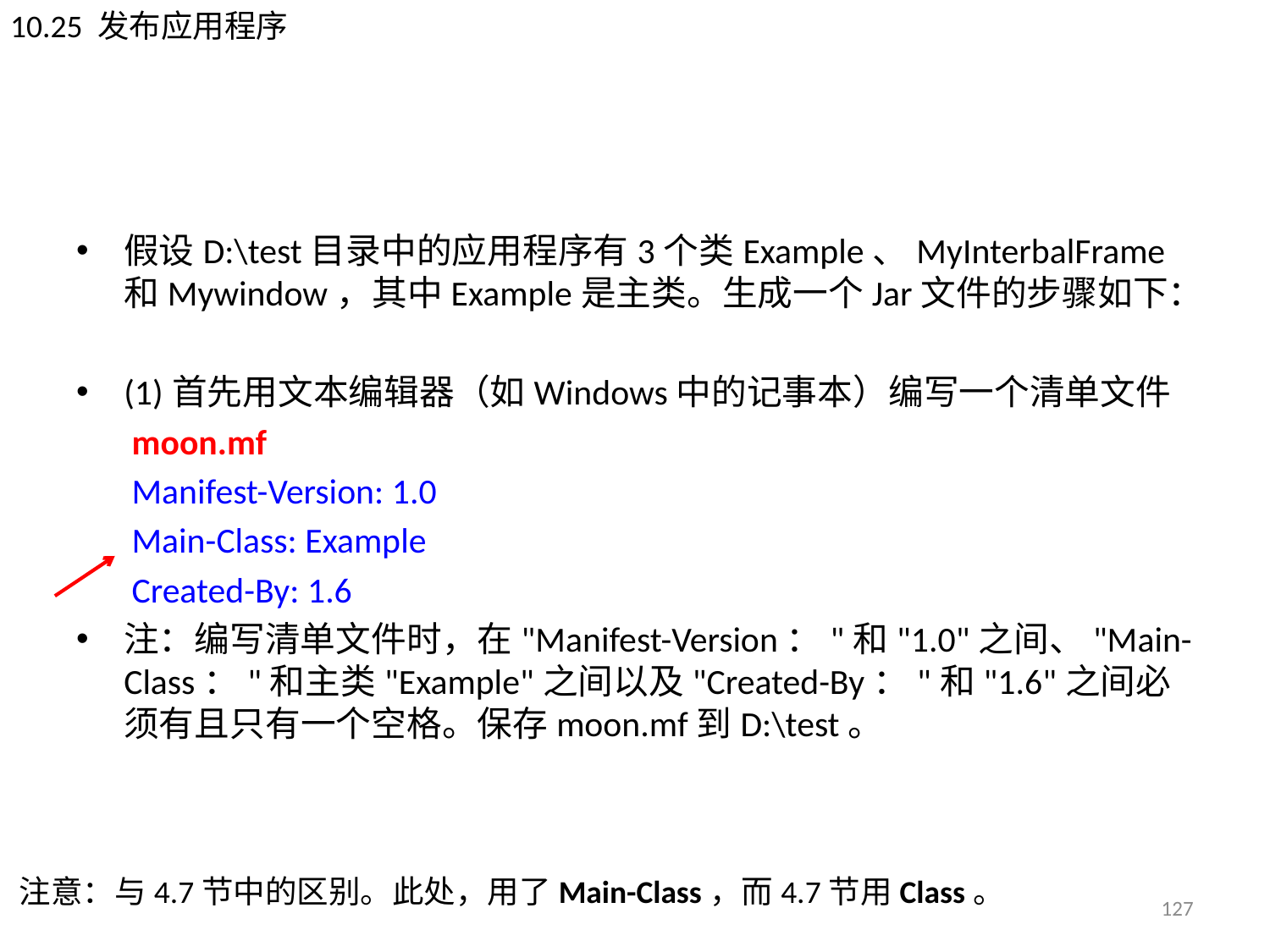

10.25 发布应用程序
#
假设D:\test目录中的应用程序有3个类Example、MyInterbalFrame和Mywindow，其中Example是主类。生成一个Jar文件的步骤如下：

(1)首先用文本编辑器（如Windows中的记事本）编写一个清单文件
moon.mf
Manifest-Version: 1.0
Main-Class: Example
Created-By: 1.6
注：编写清单文件时，在"Manifest-Version："和"1.0"之间、"Main-Class："和主类"Example"之间以及"Created-By："和"1.6"之间必须有且只有一个空格。保存moon.mf到D:\test。
注意：与4.7节中的区别。此处，用了Main-Class，而4.7节用Class。
127